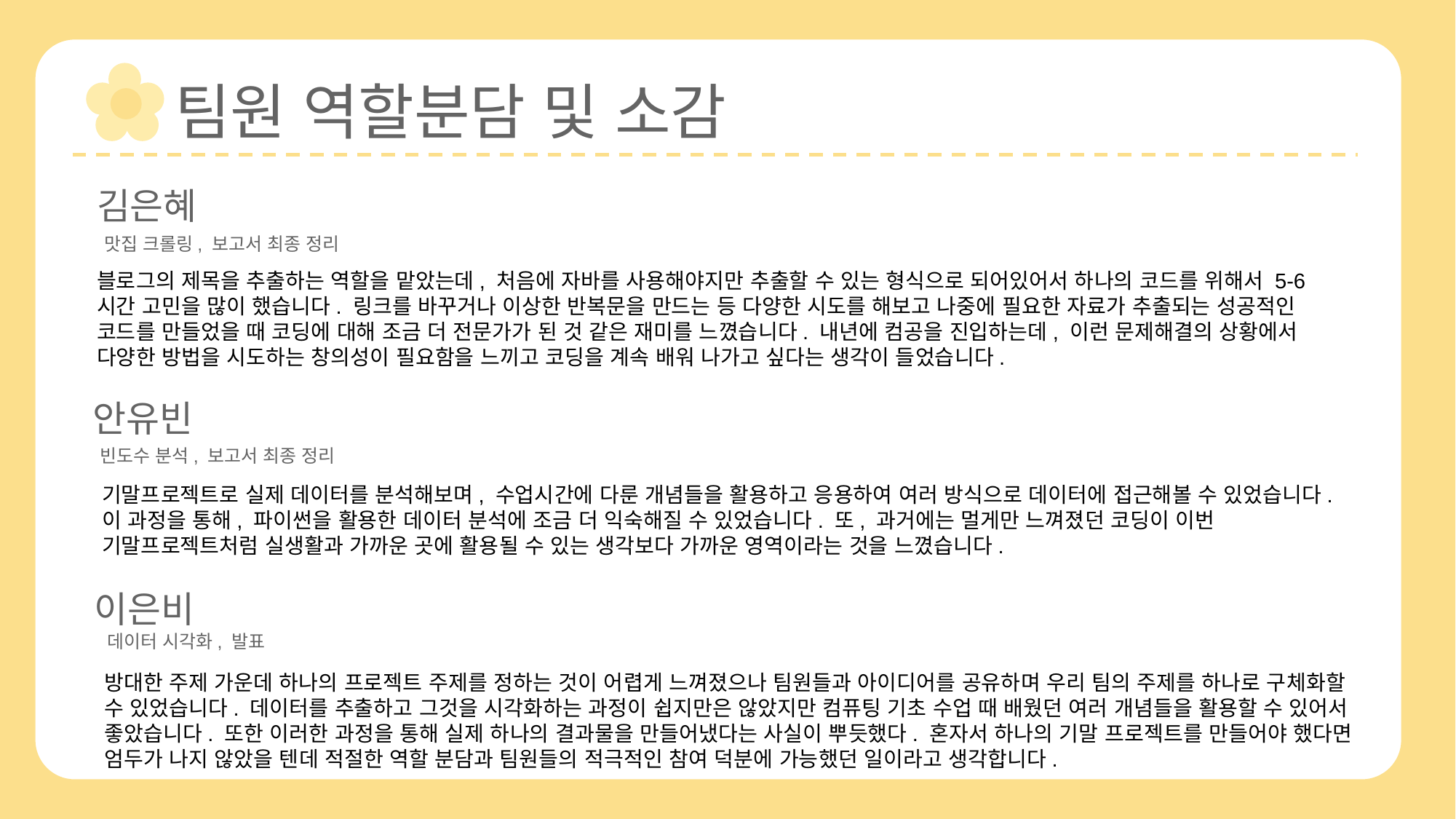

팀원 역할분담 및 소감
김은혜
맛집 크롤링, 보고서 최종 정리
블로그의 제목을 추출하는 역할을 맡았는데, 처음에 자바를 사용해야지만 추출할 수 있는 형식으로 되어있어서 하나의 코드를 위해서 5-6시간 고민을 많이 했습니다. 링크를 바꾸거나 이상한 반복문을 만드는 등 다양한 시도를 해보고 나중에 필요한 자료가 추출되는 성공적인 코드를 만들었을 때 코딩에 대해 조금 더 전문가가 된 것 같은 재미를 느꼈습니다. 내년에 컴공을 진입하는데, 이런 문제해결의 상황에서 다양한 방법을 시도하는 창의성이 필요함을 느끼고 코딩을 계속 배워 나가고 싶다는 생각이 들었습니다.
안유빈
빈도수 분석, 보고서 최종 정리
기말프로젝트로 실제 데이터를 분석해보며, 수업시간에 다룬 개념들을 활용하고 응용하여 여러 방식으로 데이터에 접근해볼 수 있었습니다. 이 과정을 통해, 파이썬을 활용한 데이터 분석에 조금 더 익숙해질 수 있었습니다. 또, 과거에는 멀게만 느껴졌던 코딩이 이번 기말프로젝트처럼 실생활과 가까운 곳에 활용될 수 있는 생각보다 가까운 영역이라는 것을 느꼈습니다.
이은비
데이터 시각화, 발표
방대한 주제 가운데 하나의 프로젝트 주제를 정하는 것이 어렵게 느껴졌으나 팀원들과 아이디어를 공유하며 우리 팀의 주제를 하나로 구체화할 수 있었습니다. 데이터를 추출하고 그것을 시각화하는 과정이 쉽지만은 않았지만 컴퓨팅 기초 수업 때 배웠던 여러 개념들을 활용할 수 있어서 좋았습니다. 또한 이러한 과정을 통해 실제 하나의 결과물을 만들어냈다는 사실이 뿌듯했다. 혼자서 하나의 기말 프로젝트를 만들어야 했다면 엄두가 나지 않았을 텐데 적절한 역할 분담과 팀원들의 적극적인 참여 덕분에 가능했던 일이라고 생각합니다.